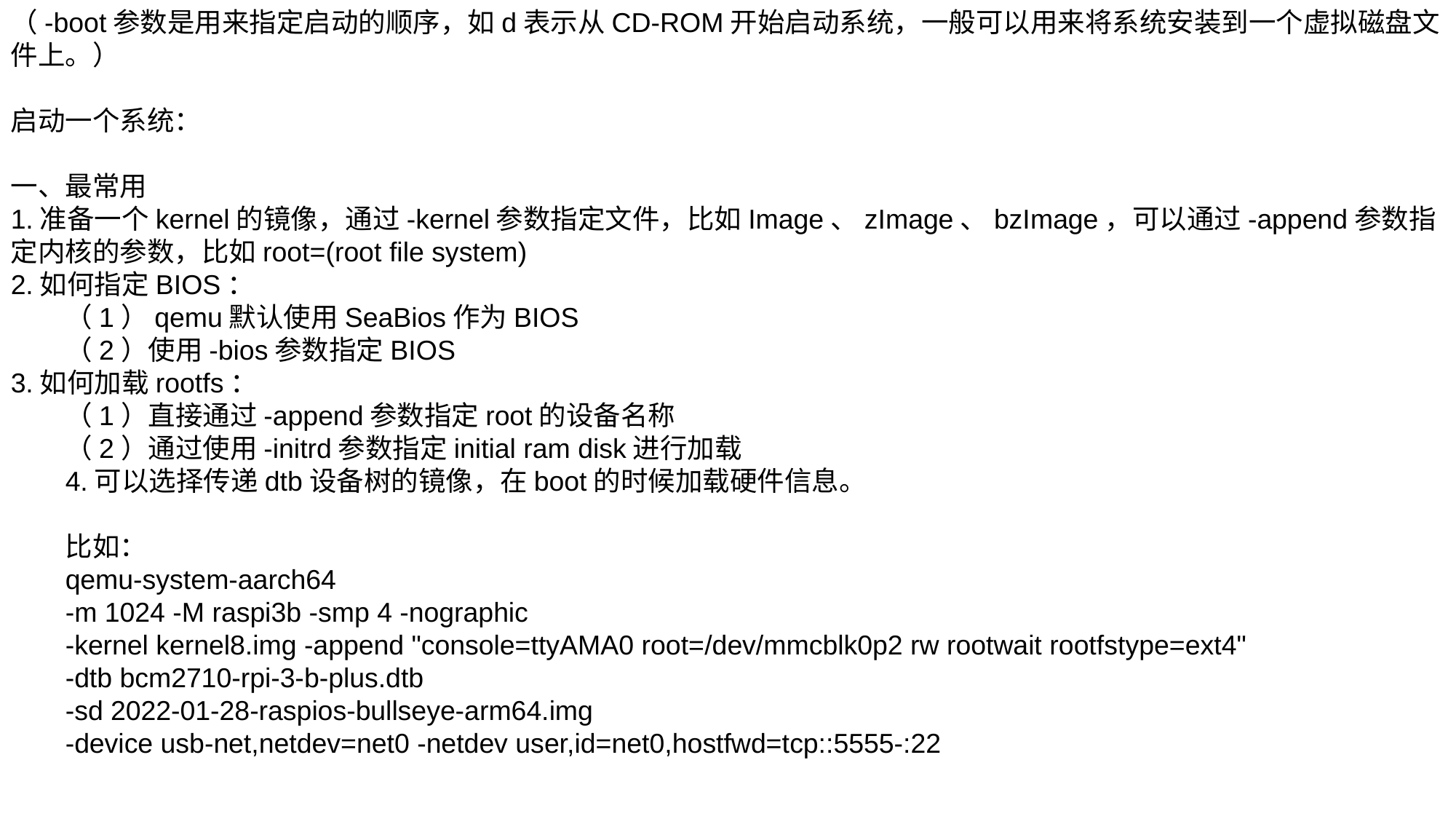

（-boot参数是用来指定启动的顺序，如d表示从CD-ROM开始启动系统，一般可以用来将系统安装到一个虚拟磁盘文件上。）

启动一个系统：

一、最常用
1.准备一个kernel的镜像，通过-kernel参数指定文件，比如Image、zImage、bzImage，可以通过-append参数指定内核的参数，比如root=(root file system)
2.如何指定BIOS：
（1）qemu默认使用SeaBios作为BIOS
（2）使用-bios参数指定BIOS
3.如何加载rootfs：
（1）直接通过-append参数指定root的设备名称
（2）通过使用-initrd参数指定initial ram disk进行加载
4.可以选择传递dtb设备树的镜像，在boot的时候加载硬件信息。

比如：
qemu-system-aarch64
-m 1024 -M raspi3b -smp 4 -nographic
-kernel kernel8.img -append "console=ttyAMA0 root=/dev/mmcblk0p2 rw rootwait rootfstype=ext4"
-dtb bcm2710-rpi-3-b-plus.dtb
-sd 2022-01-28-raspios-bullseye-arm64.img
-device usb-net,netdev=net0 -netdev user,id=net0,hostfwd=tcp::5555-:22